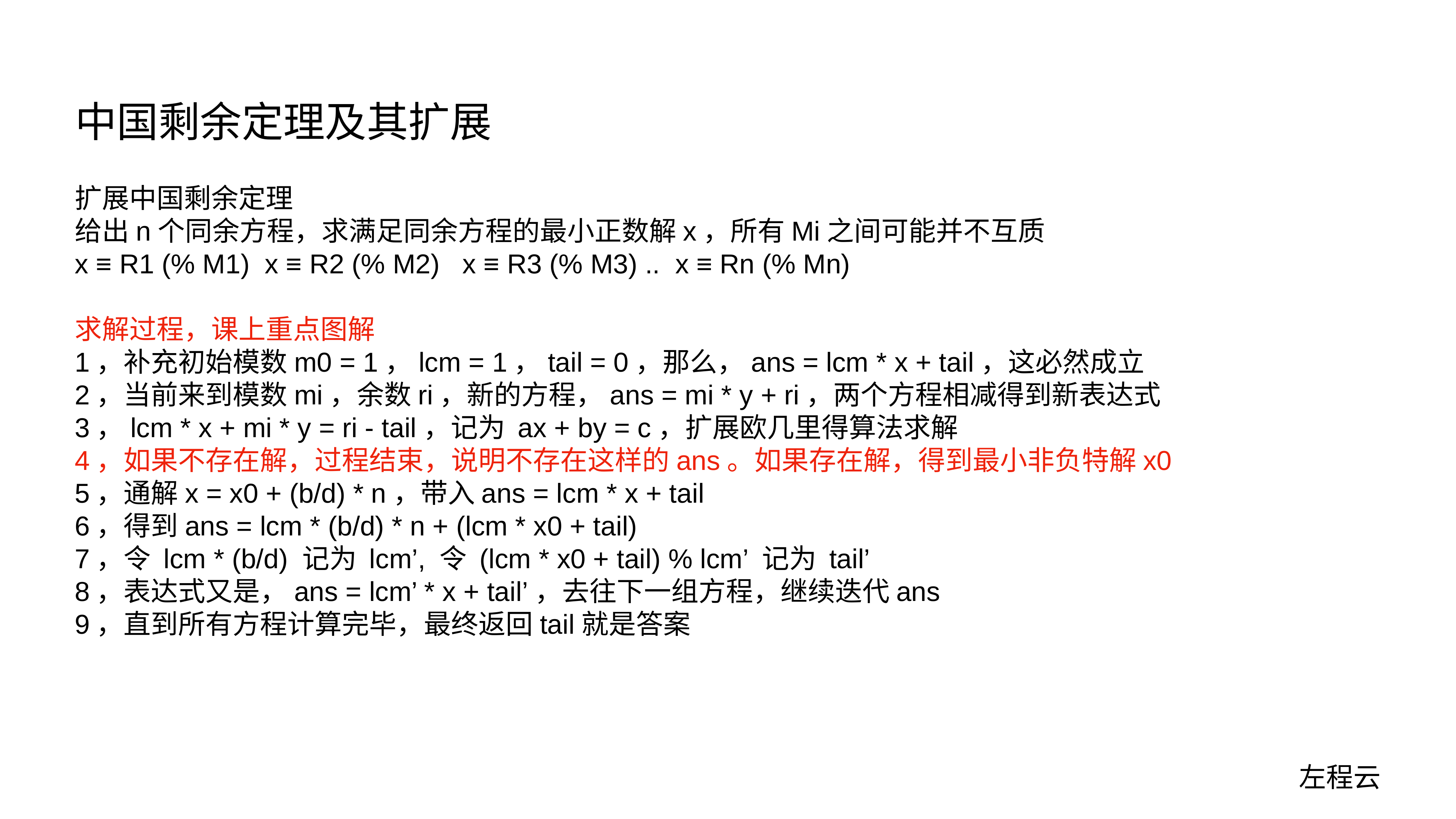

# 中国剩余定理及其扩展
扩展中国剩余定理
给出n个同余方程，求满足同余方程的最小正数解x，所有Mi之间可能并不互质
x ≡ R1 (% M1)  x ≡ R2 (% M2)   x ≡ R3 (% M3) ..  x ≡ Rn (% Mn)

求解过程，课上重点图解
1，补充初始模数m0 = 1，lcm = 1，tail = 0，那么，ans = lcm * x + tail，这必然成立
2，当前来到模数mi，余数ri，新的方程，ans = mi * y + ri，两个方程相减得到新表达式
3，lcm * x + mi * y = ri - tail，记为 ax + by = c，扩展欧几里得算法求解
4，如果不存在解，过程结束，说明不存在这样的ans。如果存在解，得到最小非负特解x0
5，通解x = x0 + (b/d) * n，带入ans = lcm * x + tail
6，得到ans = lcm * (b/d) * n + (lcm * x0 + tail)
7，令 lcm * (b/d) 记为 lcm’, 令 (lcm * x0 + tail) % lcm’ 记为 tail’
8，表达式又是，ans = lcm’ * x + tail’，去往下一组方程，继续迭代ans
9，直到所有方程计算完毕，最终返回tail就是答案
左程云